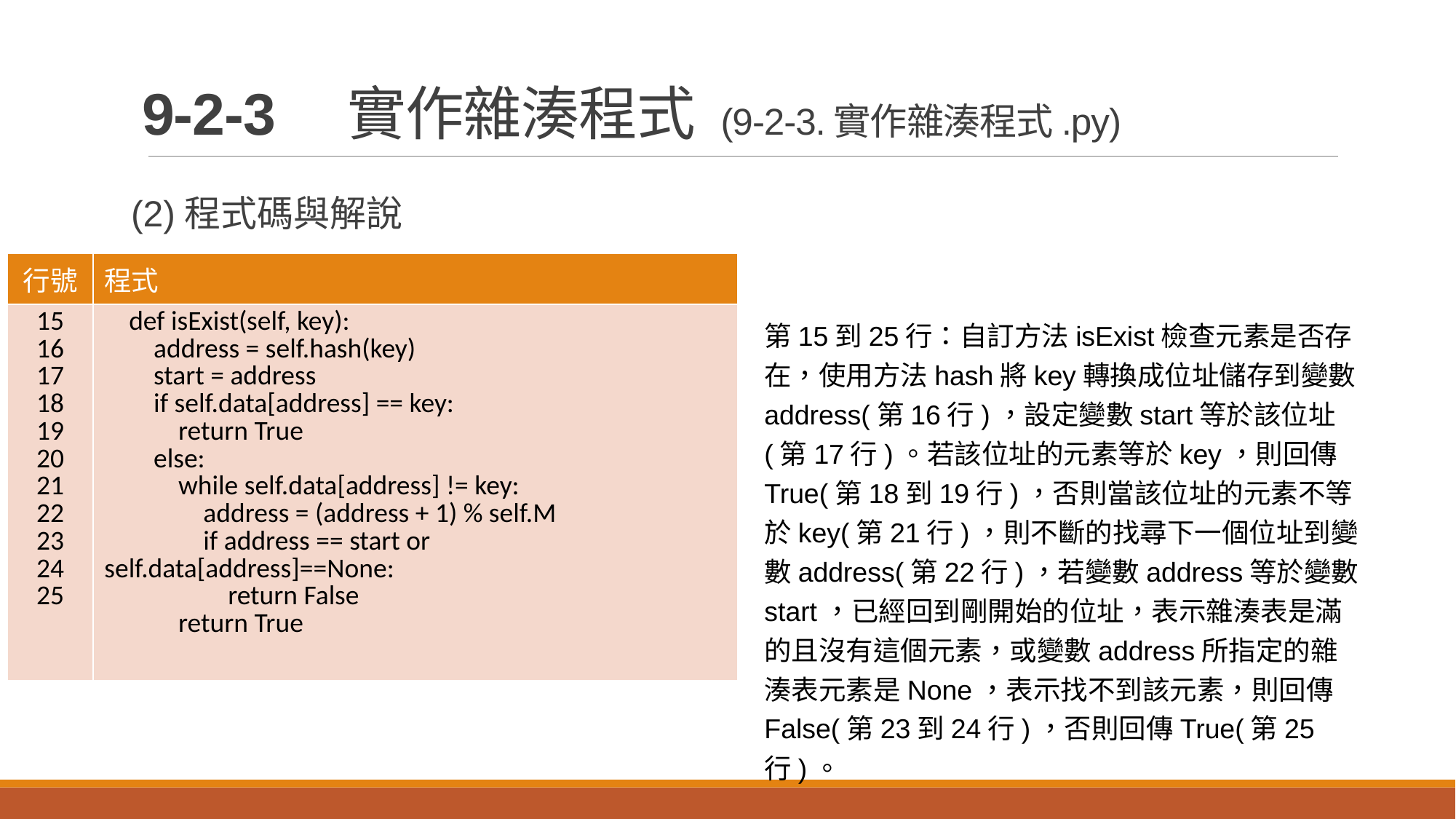

# 9-2-3　實作雜湊程式 (9-2-3.實作雜湊程式.py)
(2)程式碼與解說

| 行號 | 程式 |
| --- | --- |
| 15 16 17 18 19 20 21 22 23 24 25 | def isExist(self, key): address = self.hash(key) start = address if self.data[address] == key: return True else: while self.data[address] != key: address = (address + 1) % self.M if address == start or self.data[address]==None: return False return True |
第15到25行：自訂方法isExist檢查元素是否存在，使用方法hash將key轉換成位址儲存到變數address(第16行)，設定變數start等於該位址(第17行)。若該位址的元素等於key，則回傳True(第18到19行)，否則當該位址的元素不等於key(第21行)，則不斷的找尋下一個位址到變數address(第22行)，若變數address等於變數start，已經回到剛開始的位址，表示雜湊表是滿的且沒有這個元素，或變數address所指定的雜湊表元素是None，表示找不到該元素，則回傳False(第23到24行)，否則回傳True(第25行)。